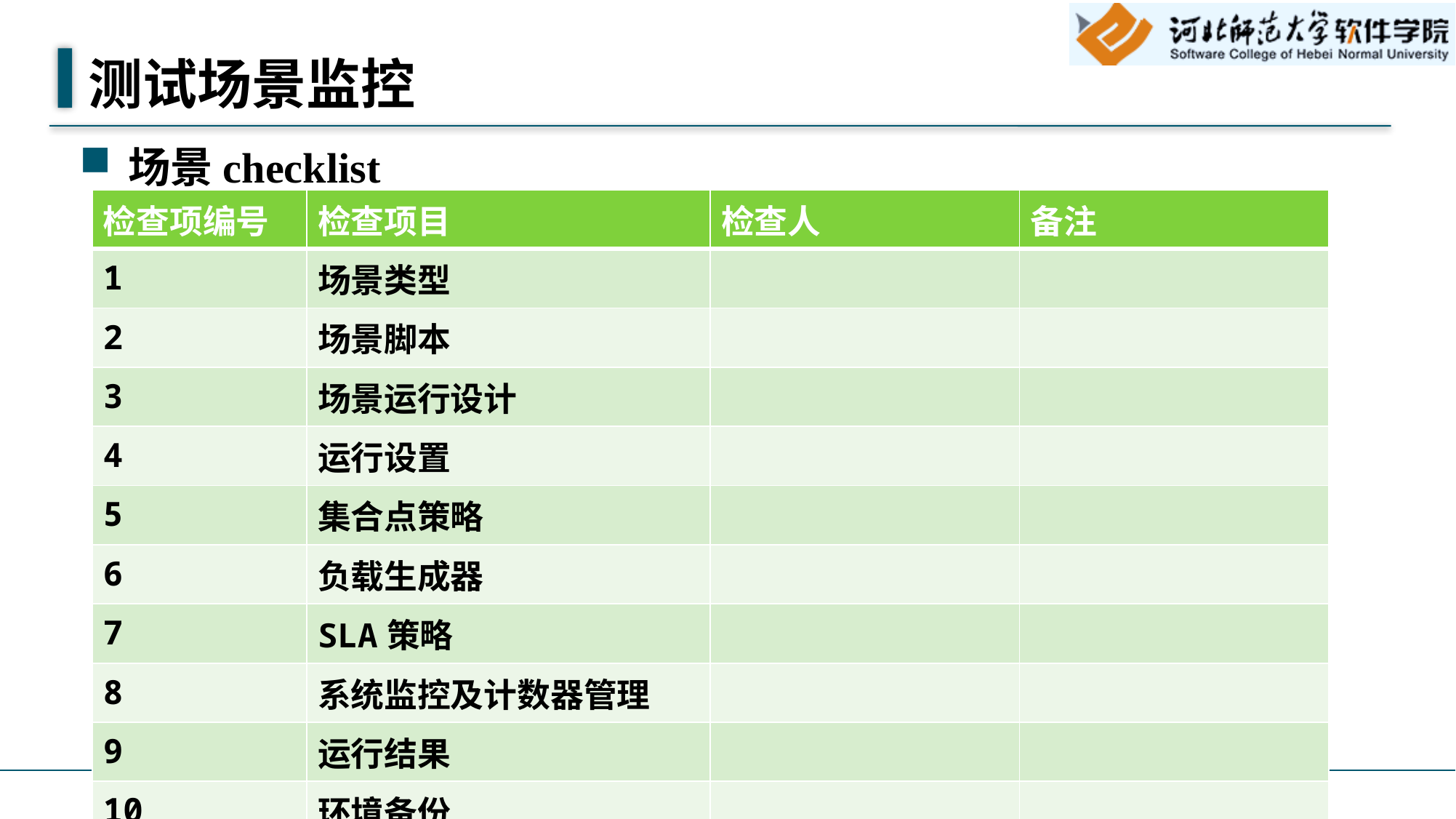

# 测试场景监控
场景checklist
| 检查项编号 | 检查项目 | 检查人 | 备注 |
| --- | --- | --- | --- |
| 1 | 场景类型 |  |  |
| 2 | 场景脚本 |  |  |
| 3 | 场景运行设计 |  |  |
| 4 | 运行设置 |  |  |
| 5 | 集合点策略 |  |  |
| 6 | 负载生成器 |  |  |
| 7 | SLA策略 |  |  |
| 8 | 系统监控及计数器管理 |  |  |
| 9 | 运行结果 |  |  |
| 10 | 环境备份 |  |  |